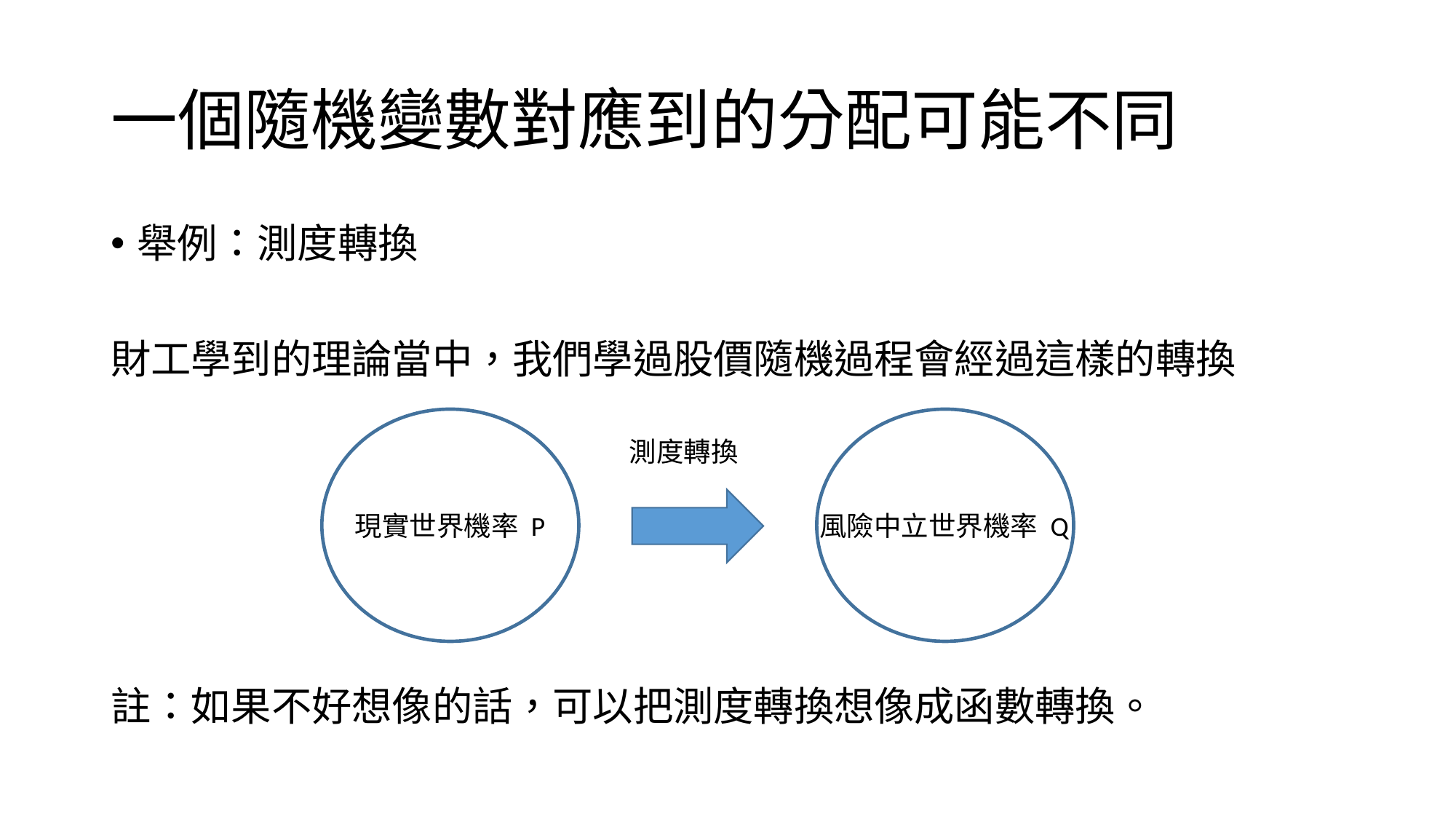

# 一個隨機變數對應到的分配可能不同
舉例：測度轉換

財工學到的理論當中，我們學過股價隨機過程會經過這樣的轉換

註：如果不好想像的話，可以把測度轉換想像成函數轉換。

測度轉換

風險中立世界機率 Q
現實世界機率 P